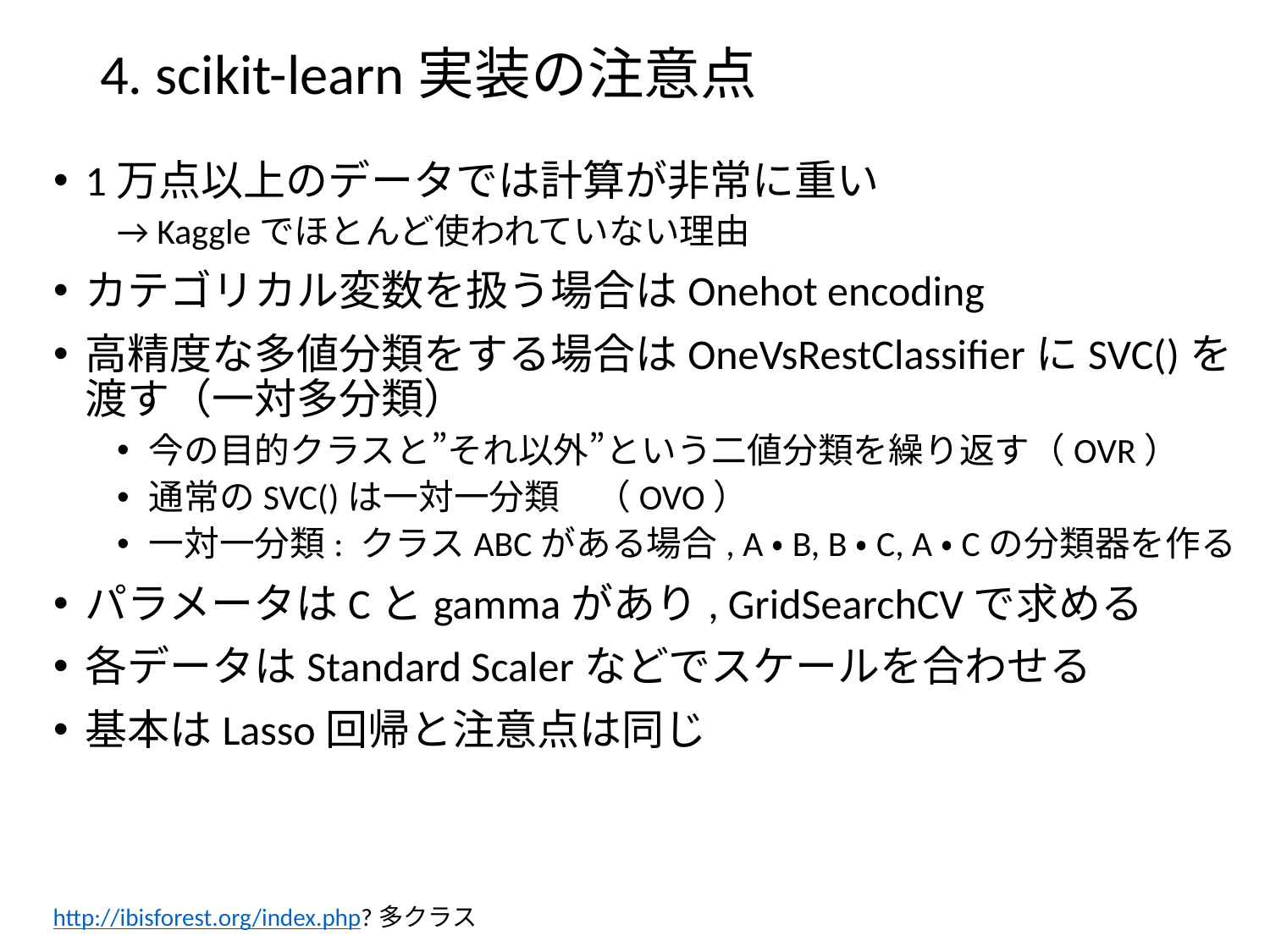

# 4. scikit-learn実装の注意点
1万点以上のデータでは計算が非常に重い
→ Kaggleでほとんど使われていない理由
カテゴリカル変数を扱う場合はOnehot encoding
高精度な多値分類をする場合はOneVsRestClassifierにSVC()を渡す（一対多分類）
今の目的クラスと”それ以外”という二値分類を繰り返す（OVR）
通常のSVC()は一対一分類　（OVO）
一対一分類: クラスABCがある場合, A・B, B・C, A・Cの分類器を作る
パラメータはCとgammaがあり, GridSearchCVで求める
各データはStandard Scalerなどでスケールを合わせる
基本はLasso回帰と注意点は同じ
http://ibisforest.org/index.php?多クラス